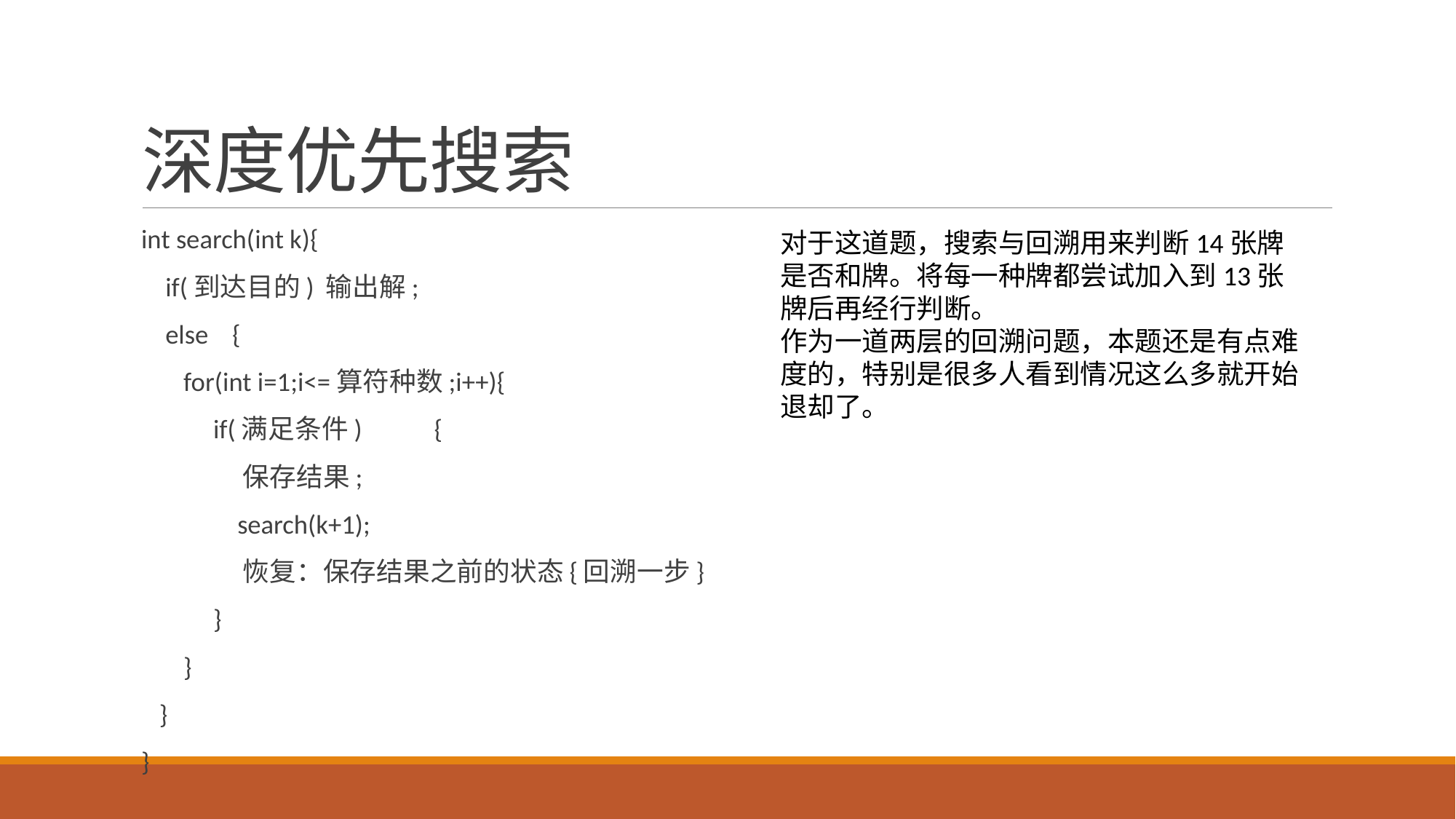

# 深度优先搜索
int search(int k){
    if(到达目的) 输出解;
    else    {
       for(int i=1;i<=算符种数;i++){
            if(满足条件)            {
                保存结果;
               	search(k+1);
                恢复：保存结果之前的状态{回溯一步}
            }
       }
   }
}
对于这道题，搜索与回溯用来判断14张牌是否和牌。将每一种牌都尝试加入到13张牌后再经行判断。
作为一道两层的回溯问题，本题还是有点难度的，特别是很多人看到情况这么多就开始退却了。